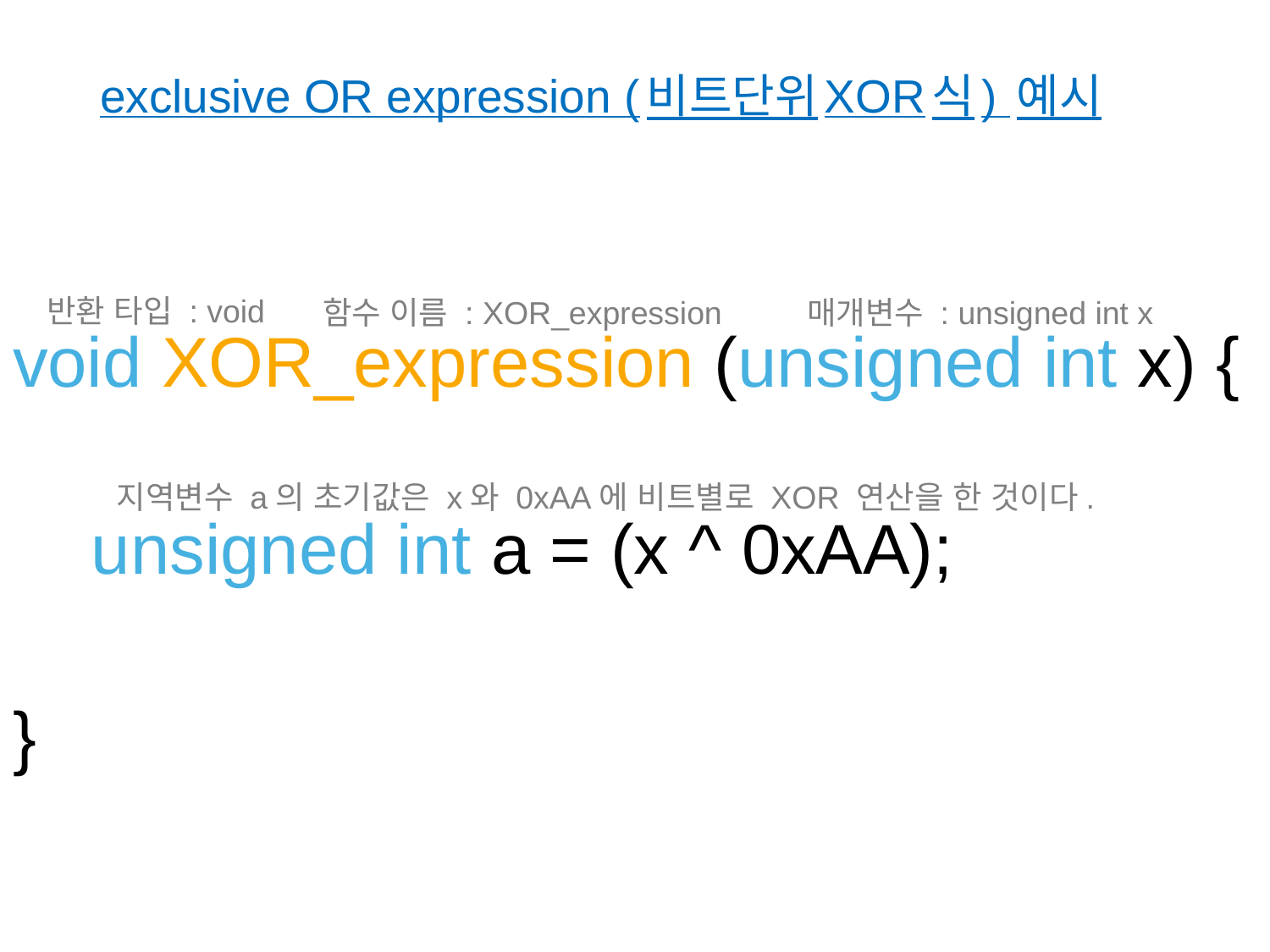

# exclusive OR expression (비트단위XOR식) 예시
반환 타입 : void
함수 이름 : XOR_expression
매개변수 : unsigned int x
void XOR_expression (unsigned int x) {

    unsigned int a = (x ^ 0xAA);

}
지역변수 a의 초기값은 x와 0xAA에 비트별로 XOR 연산을 한 것이다.